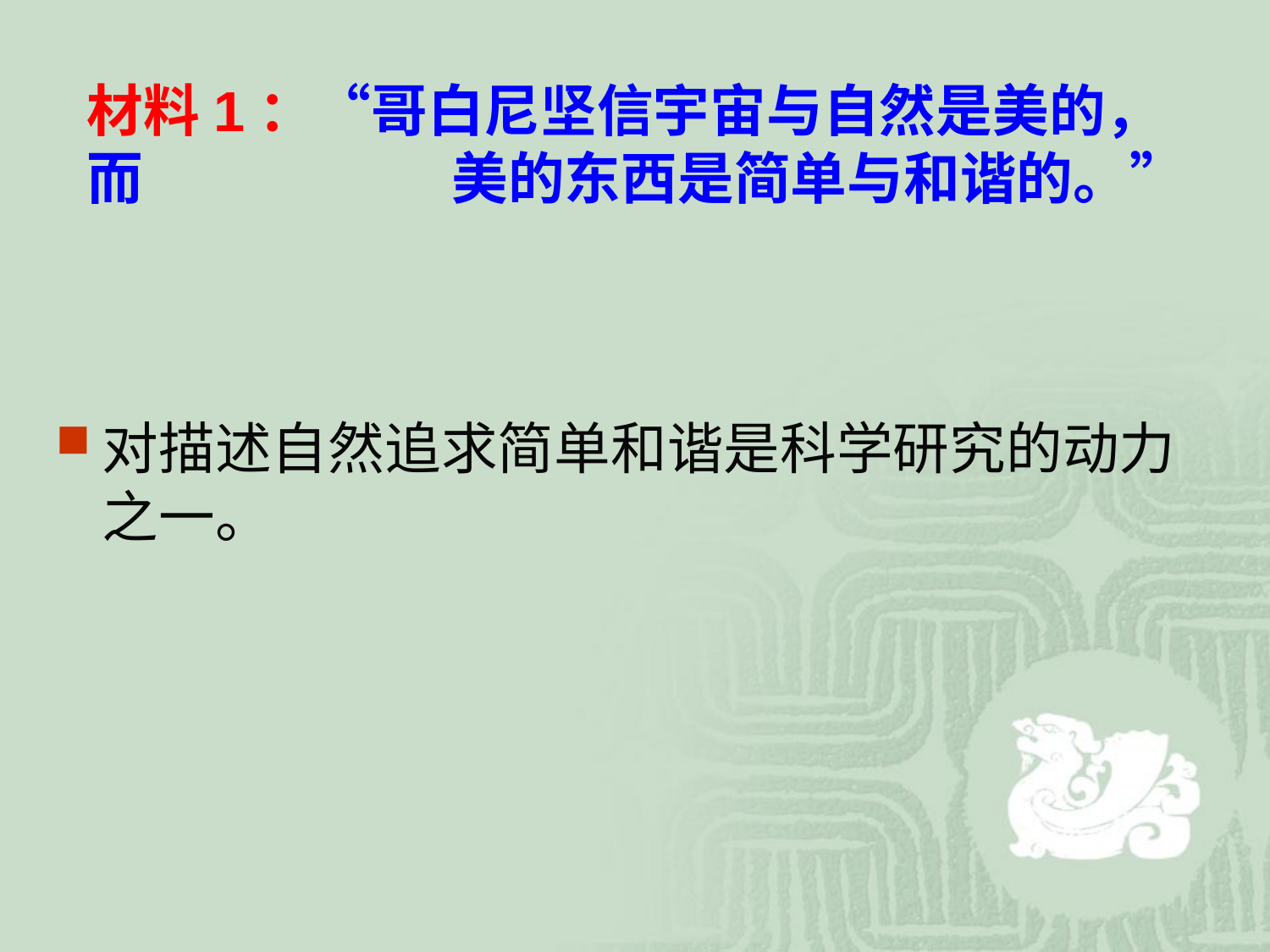

# 材料1：“哥白尼坚信宇宙与自然是美的，而                        美的东西是简单与和谐的。”

对描述自然追求简单和谐是科学研究的动力之一。